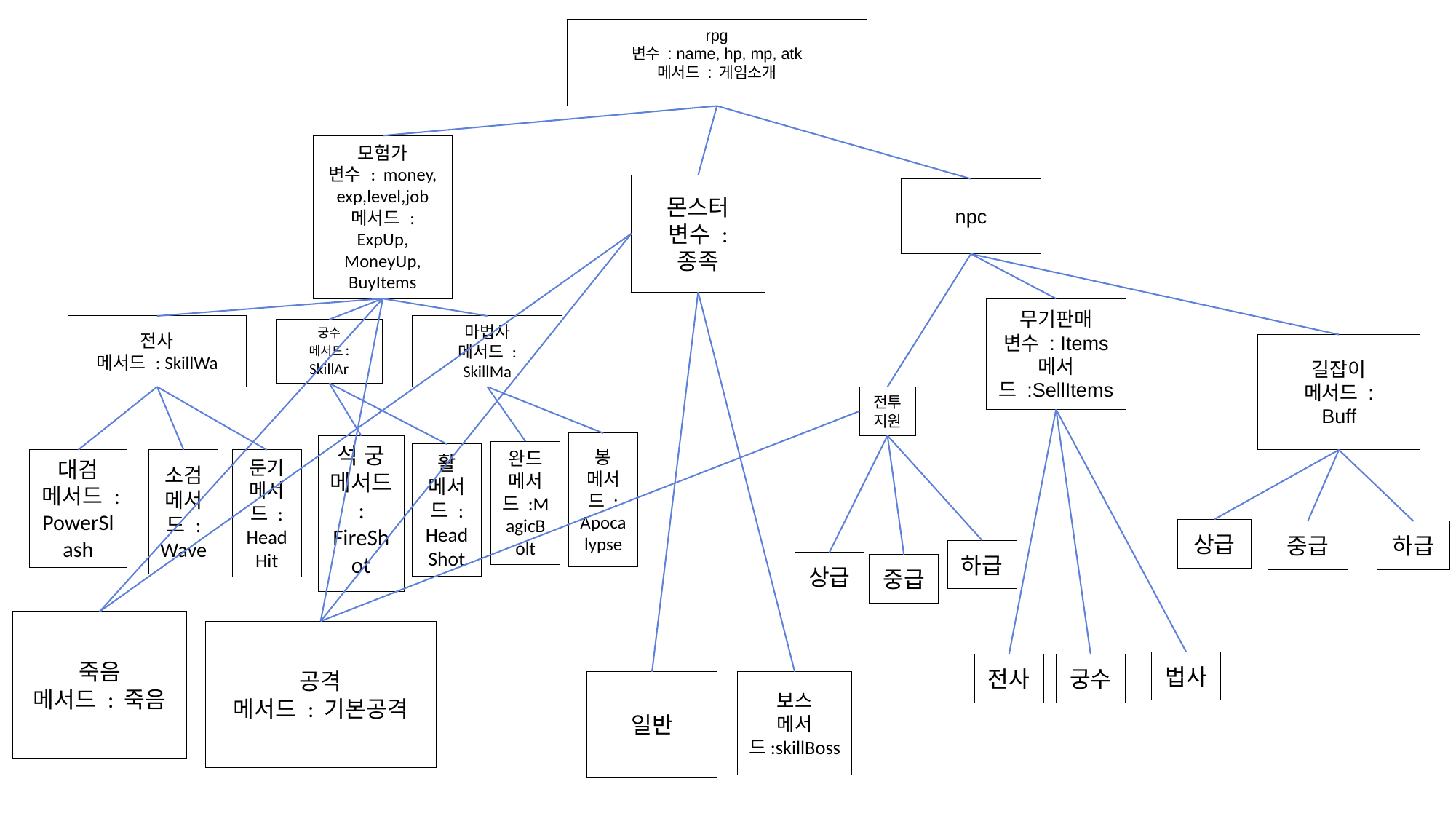

# rpg 변수 : name, hp, mp, atk 메서드 : 게임소개
모험가
변수 :  money, exp,level,job
메서드 : ExpUp, MoneyUp, BuyItems
몬스터
변수 : 종족
npc
무기판매
변수 : Items
메서드 :SellItems
전사
메서드 : SkillWa
마법사
메서드 :
SkillMa
궁수
메서드:
SkillAr
길잡이
메서드 :
Buff
전투지원
봉
메서드 :
Apocalypse
석 궁
메서드 :
FireShot

완드
메서드 :MagicBolt
활
메서드 :
HeadShot
소검
메서드 : Wave
둔기
메서드 :
HeadHit
대검
메서드 :PowerSlash
상급
중급
하급
하급
상급
중급
죽음
메서드 : 죽음
공격
메서드 : 기본공격
법사
전사
궁수
일반
보스
메서드:skillBoss